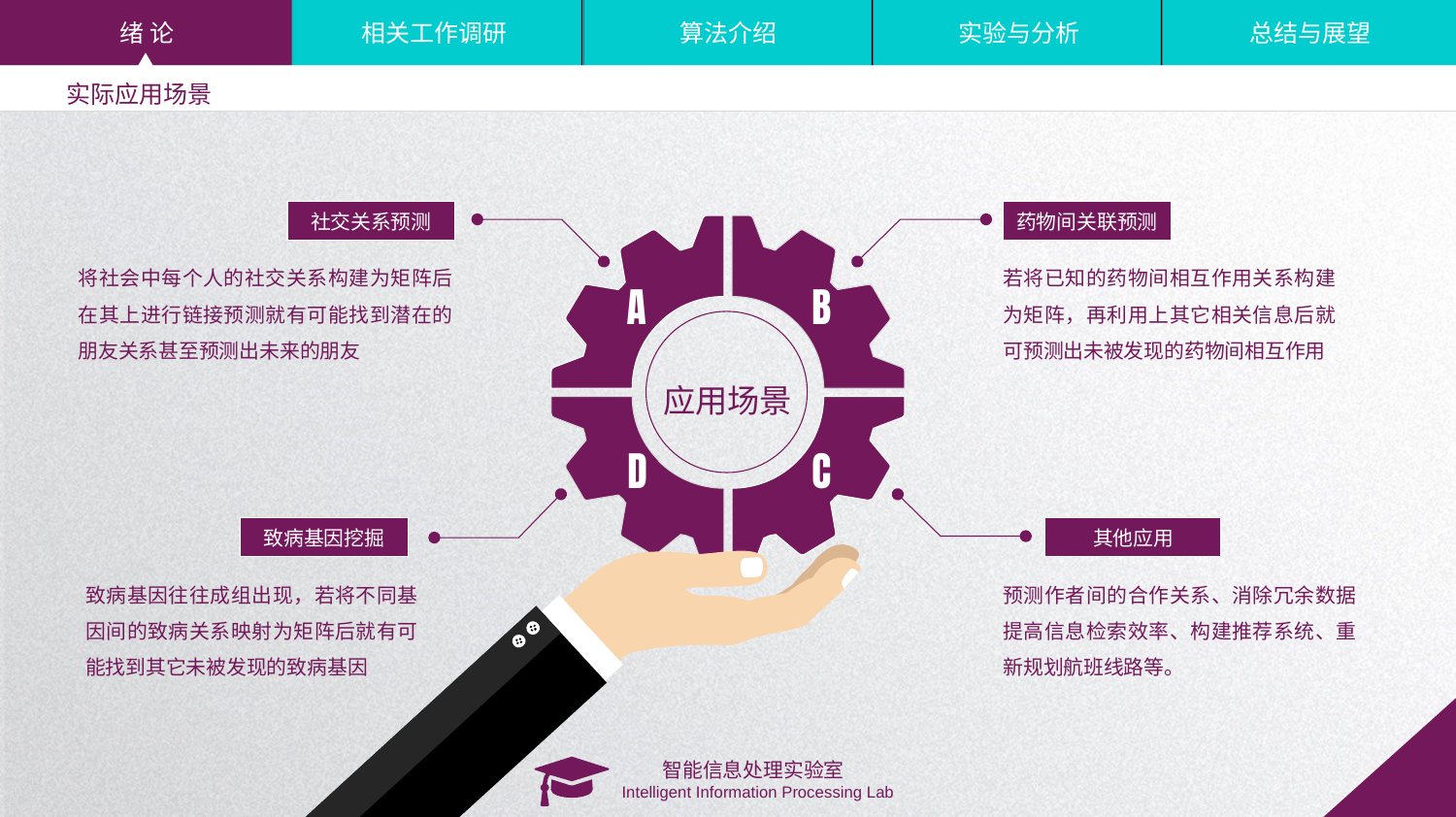

实际应用场景
社交关系预测

药物间关联预测

将社会中每个人的社交关系构建为矩阵后在其上进行链接预测就有可能找到潜在的朋友关系甚至预测出未来的朋友
若将已知的药物间相互作用关系构建为矩阵，再利用上其它相关信息后就可预测出未被发现的药物间相互作用
A
B

应用场景
D
C

致病基因挖掘

其他应用

致病基因往往成组出现，若将不同基因间的致病关系映射为矩阵后就有可能找到其它未被发现的致病基因
预测作者间的合作关系、消除冗余数据提高信息检索效率、构建推荐系统、重新规划航班线路等。
5